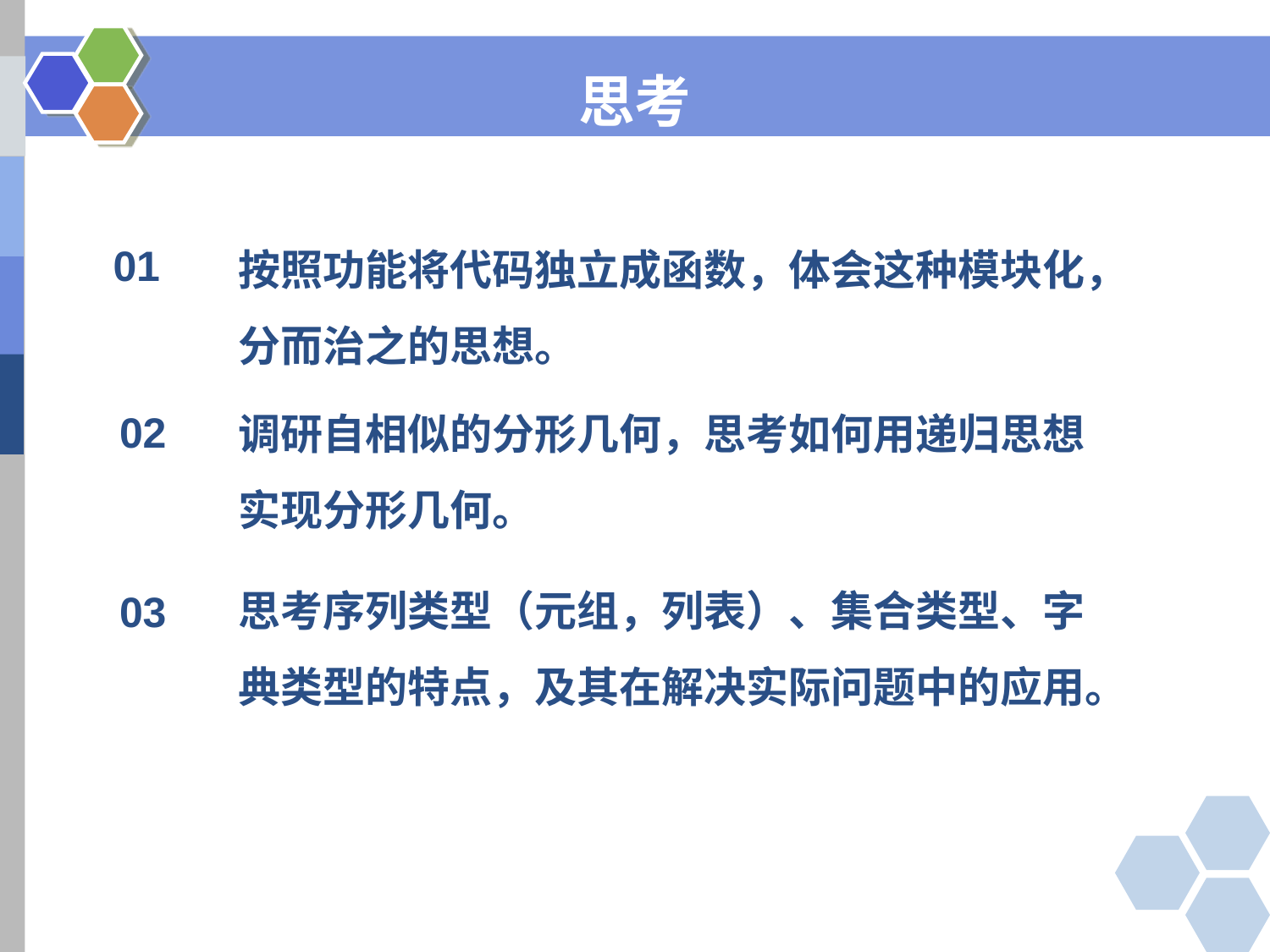

思考

01
按照功能将代码独立成函数，体会这种模块化，分而治之的思想。
02

调研自相似的分形几何，思考如何用递归思想实现分形几何。
思考序列类型（元组，列表）、集合类型、字典类型的特点，及其在解决实际问题中的应用。
03